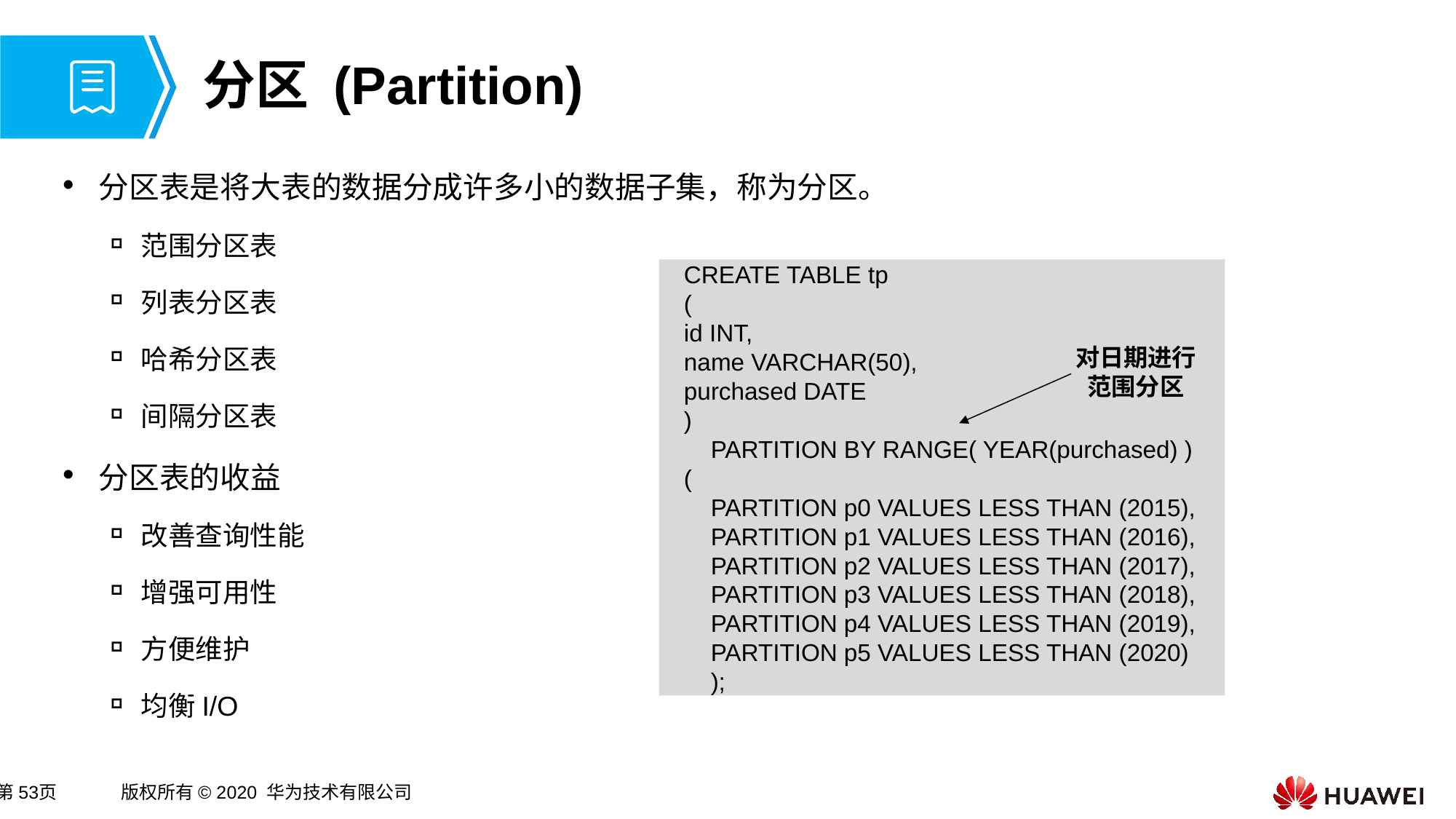

# 分区 (Partition)
分区表是将大表的数据分成许多小的数据子集，称为分区。
范围分区表
列表分区表
哈希分区表
间隔分区表
分区表的收益
改善查询性能
增强可用性
方便维护
均衡I/O
CREATE TABLE tp
(
id INT,
name VARCHAR(50),
purchased DATE
)
    PARTITION BY RANGE( YEAR(purchased) )
(
    PARTITION p0 VALUES LESS THAN (2015),
    PARTITION p1 VALUES LESS THAN (2016),
    PARTITION p2 VALUES LESS THAN (2017),
    PARTITION p3 VALUES LESS THAN (2018),
    PARTITION p4 VALUES LESS THAN (2019),
    PARTITION p5 VALUES LESS THAN (2020)
    );
对日期进行范围分区